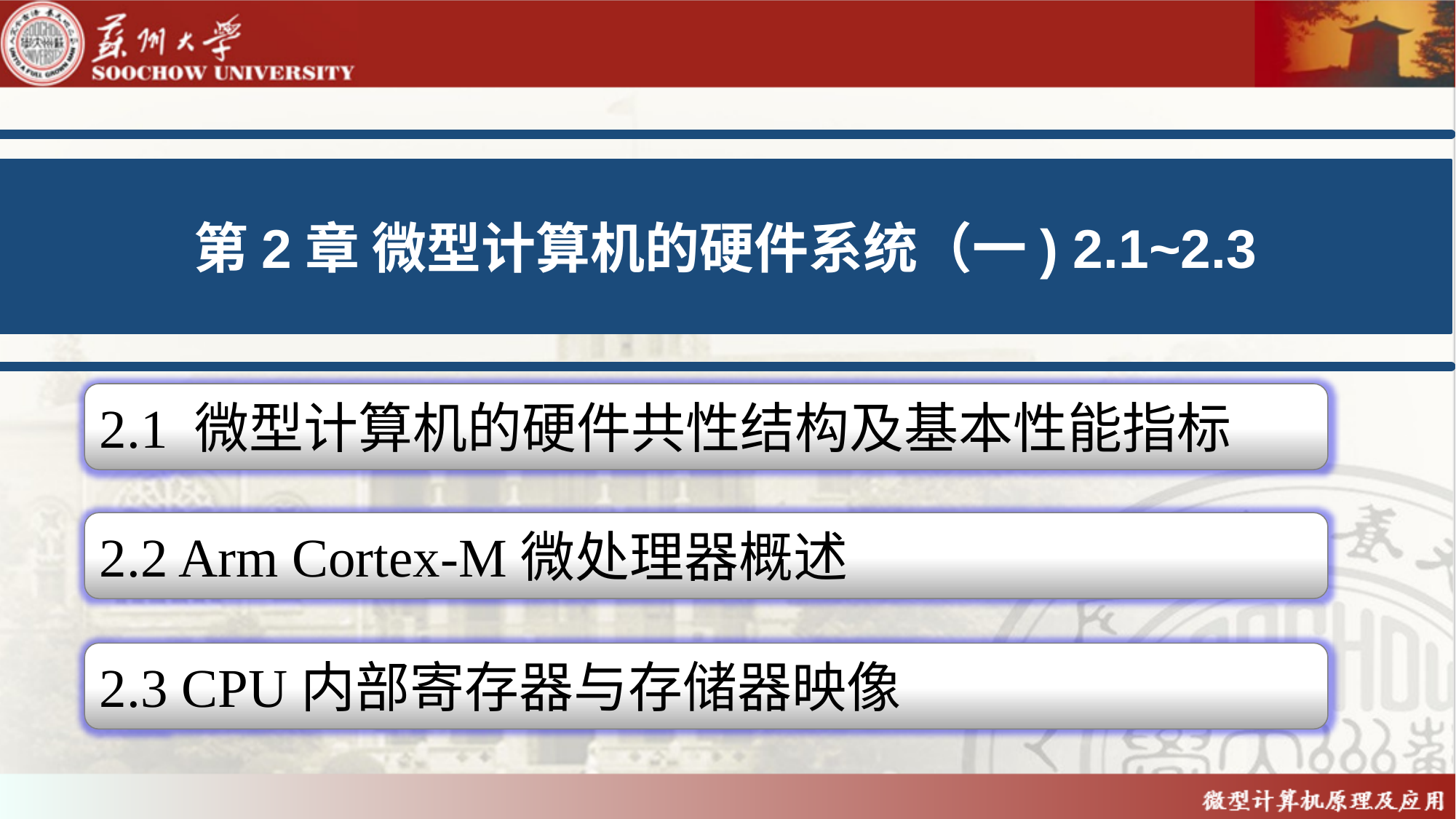

第2章 微型计算机的硬件系统（一) 2.1~2.3
2.1 微型计算机的硬件共性结构及基本性能指标
2.2 Arm Cortex-M微处理器概述

2.3 CPU内部寄存器与存储器映像